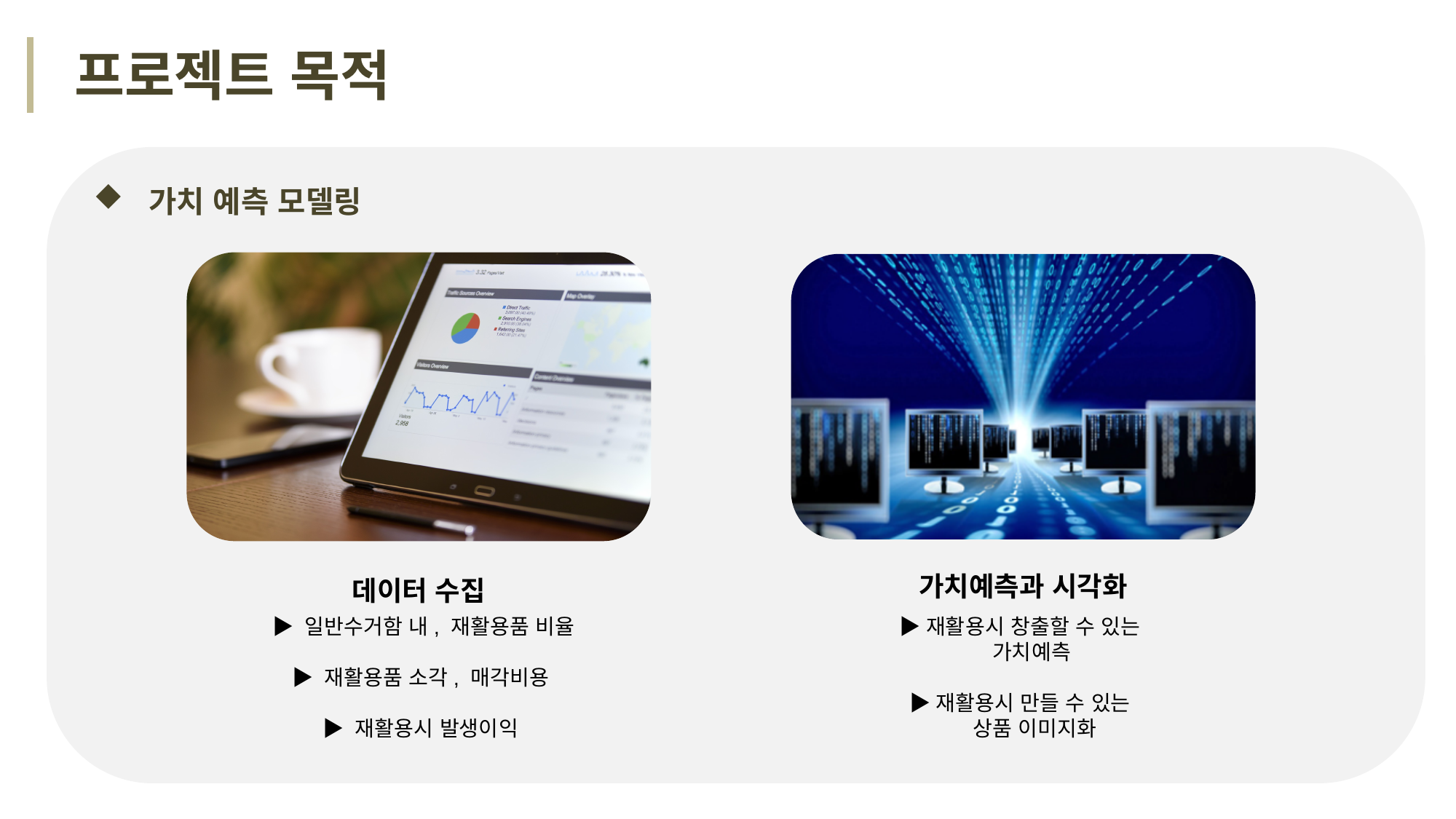

프로젝트 목적

 가치 예측 모델링

가치예측과 시각화
데이터 수집
▶ 일반수거함 내, 재활용품 비율

▶ 재활용품 소각, 매각비용

▶ 재활용시 발생이익
▶재활용시 창출할 수 있는
  가치예측

▶재활용시 만들 수 있는
   상품 이미지화